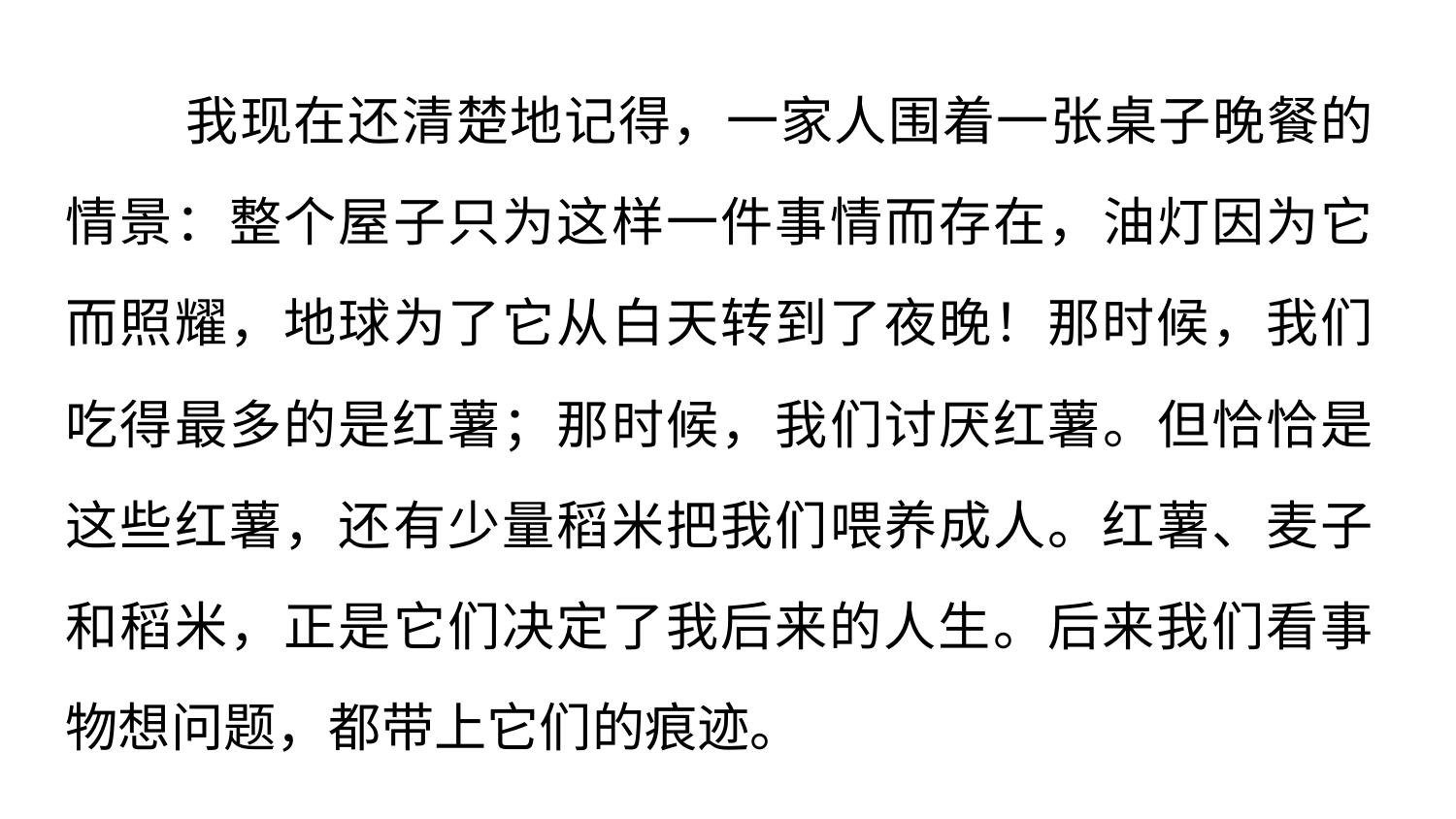

我现在还清楚地记得，一家人围着一张桌子晚餐的情景：整个屋子只为这样一件事情而存在，油灯因为它而照耀，地球为了它从白天转到了夜晚！那时候，我们吃得最多的是红薯；那时候，我们讨厌红薯。但恰恰是这些红薯，还有少量稻米把我们喂养成人。红薯、麦子和稻米，正是它们决定了我后来的人生。后来我们看事物想问题，都带上它们的痕迹。